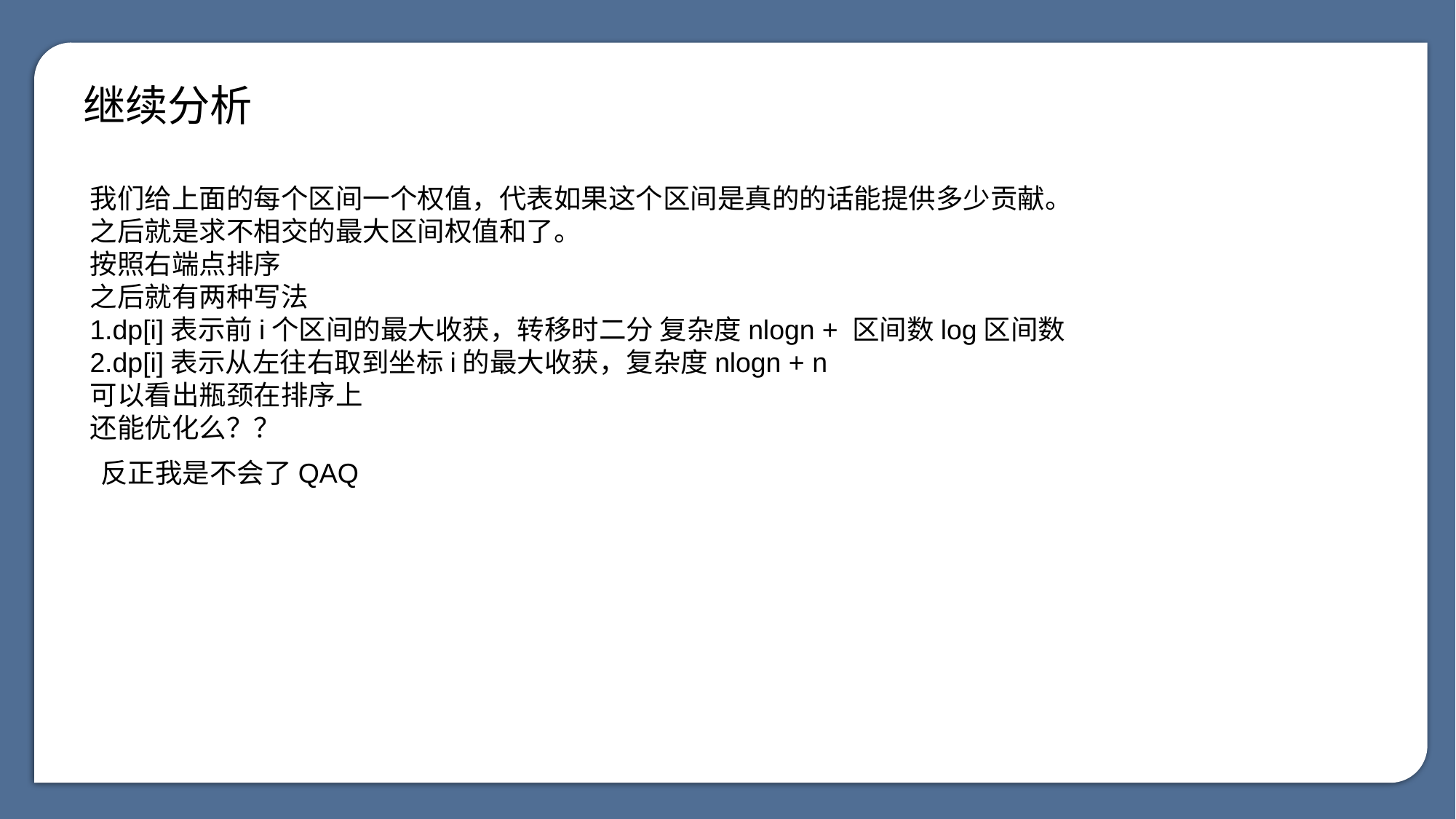

继续分析
我们给上面的每个区间一个权值，代表如果这个区间是真的的话能提供多少贡献。
之后就是求不相交的最大区间权值和了。
按照右端点排序
之后就有两种写法
1.dp[i]表示前i个区间的最大收获，转移时二分 复杂度nlogn + 区间数log区间数
2.dp[i]表示从左往右取到坐标i的最大收获，复杂度nlogn + n
可以看出瓶颈在排序上
还能优化么？？
反正我是不会了QAQ